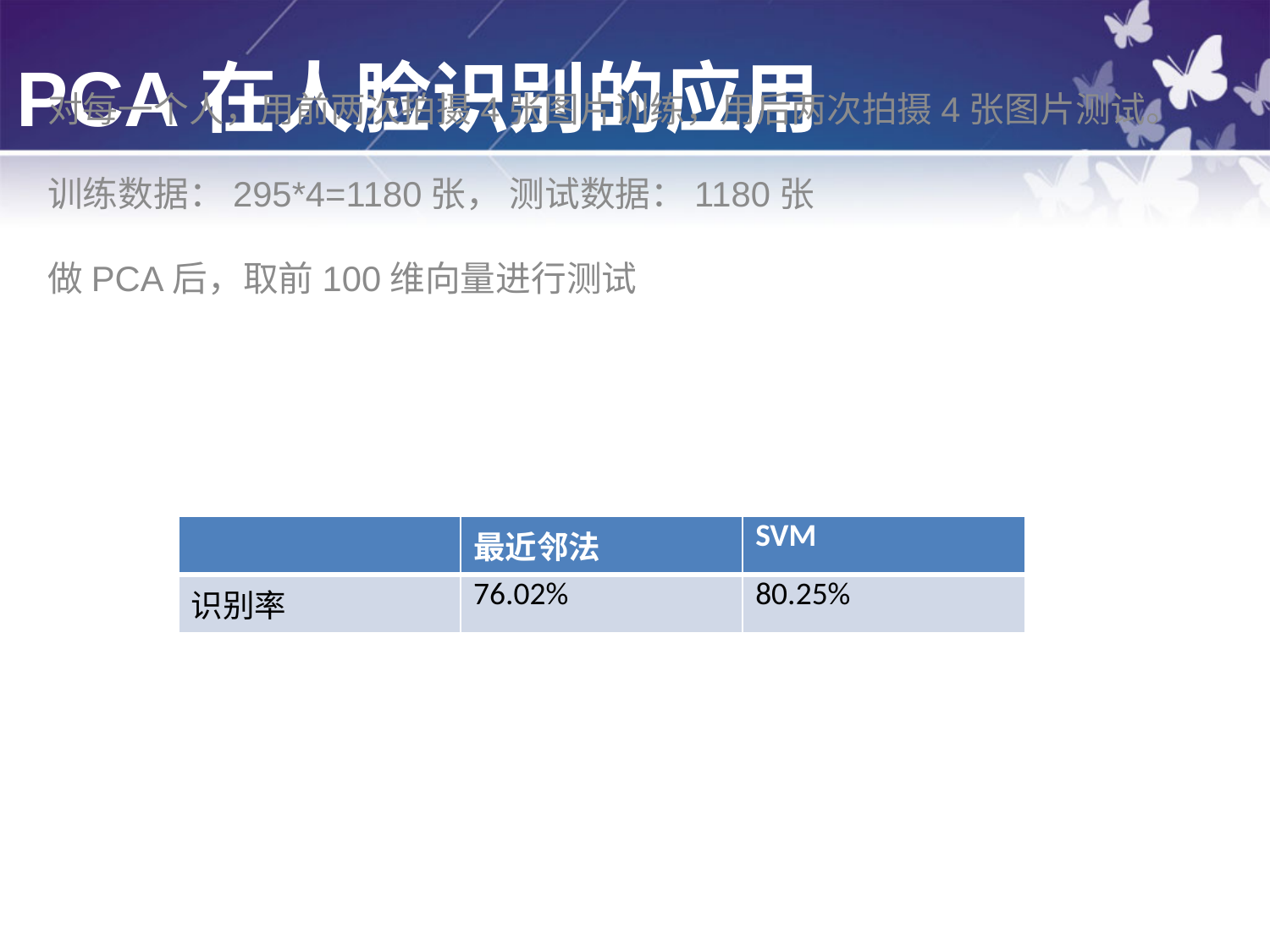

PCA在人脸识别的应用
对每一个人，用前两次拍摄4张图片训练，用后两次拍摄4张图片测试。

训练数据：295*4=1180张， 测试数据：1180张

做PCA后，取前100维向量进行测试
|  | 最近邻法 | SVM |
| --- | --- | --- |
| 识别率 | 76.02% | 80.25% |